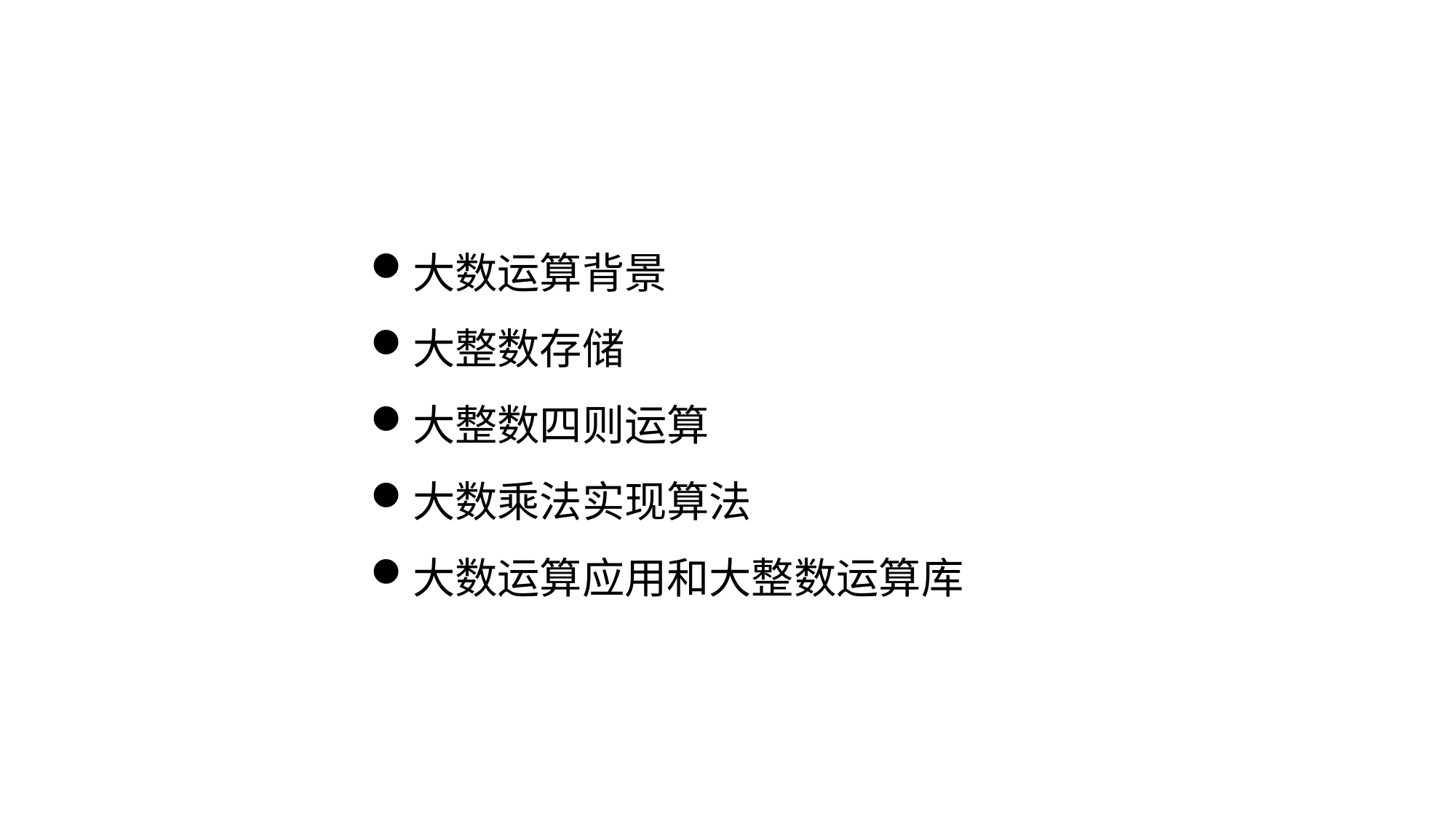

大数运算背景
大整数存储
大整数四则运算
大数乘法实现算法
大数运算应用和大整数运算库